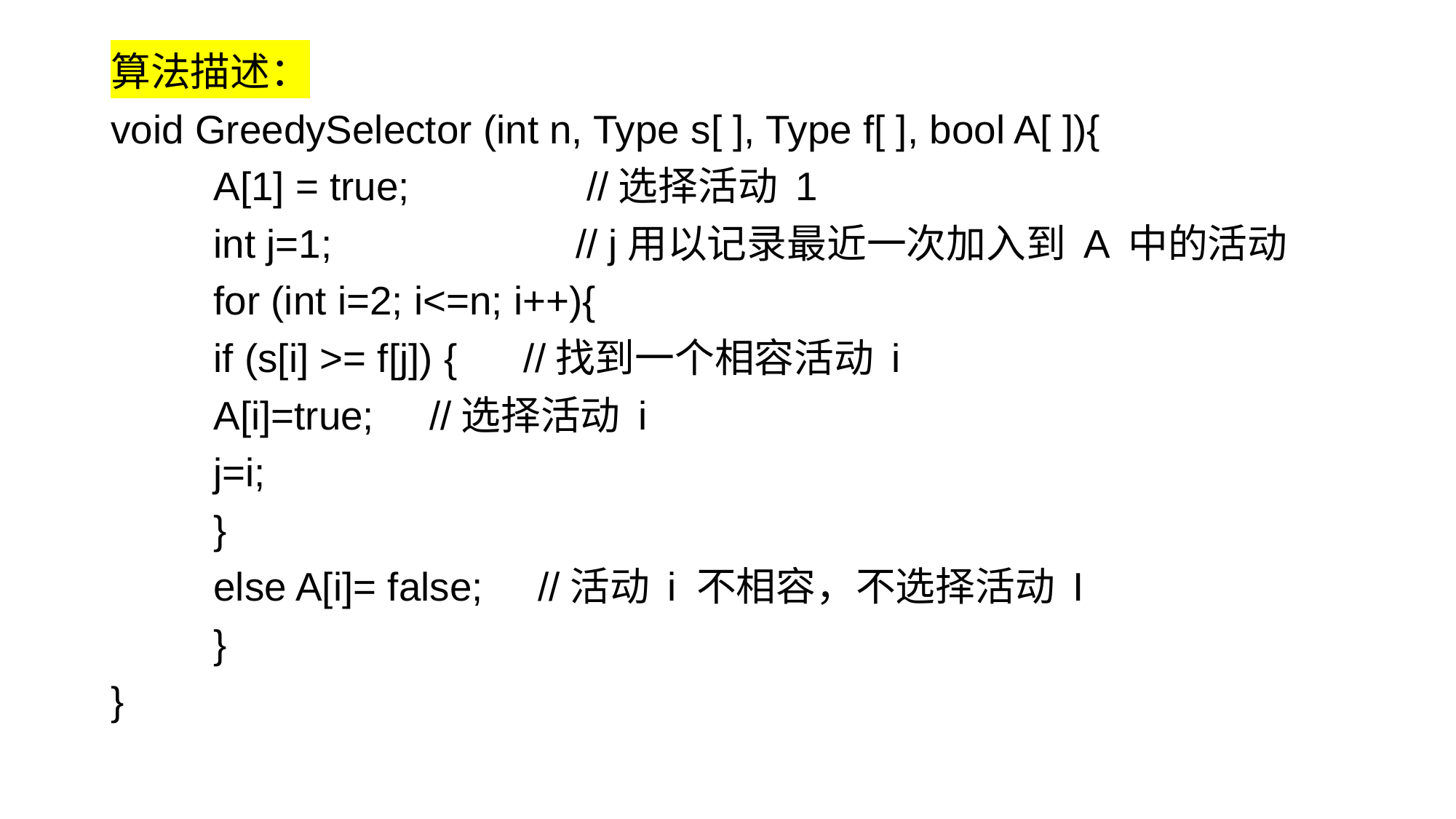

算法描述：
void GreedySelector (int n, Type s[ ], Type f[ ], bool A[ ]){
	A[1] = true;                //选择活动 1
	int j=1;                      // j用以记录最近一次加入到 A 中的活动
	for (int i=2; i<=n; i++){
		if (s[i] >= f[j]) {      //找到一个相容活动 i
			A[i]=true;     //选择活动 i
			j=i;
		}
		else A[i]= false;     //活动 i 不相容，不选择活动 I
	}
}